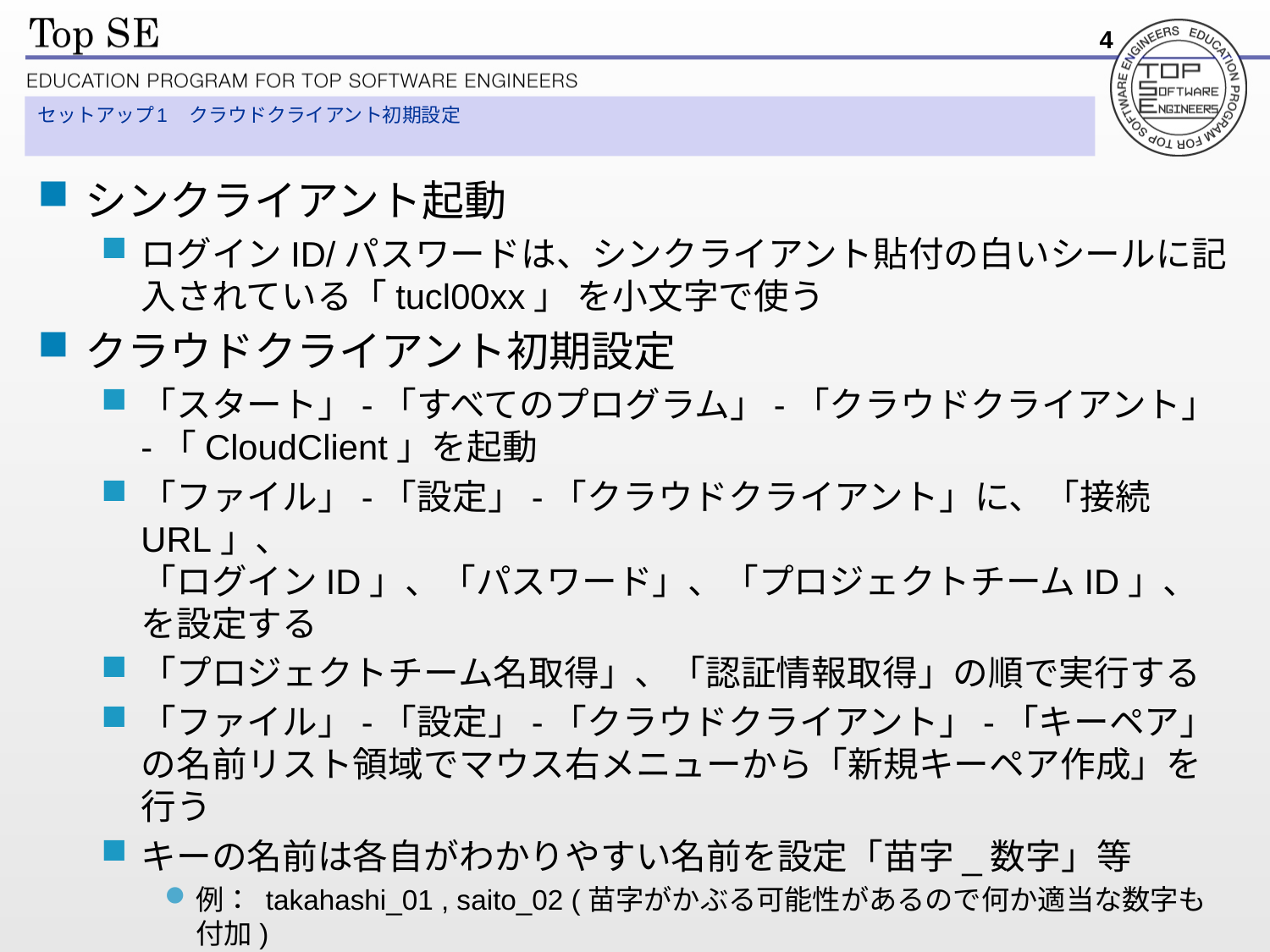

4
# セットアップ1　クラウドクライアント初期設定
シンクライアント起動
ログインID/パスワードは、シンクライアント貼付の白いシールに記入されている「tucl00xx」 を小文字で使う
クラウドクライアント初期設定
「スタート」-「すべてのプログラム」-「クラウドクライアント」-「CloudClient」を起動
「ファイル」-「設定」-「クラウドクライアント」に、「接続URL」、
「ログインID」、「パスワード」、「プロジェクトチームID」、を設定する
「プロジェクトチーム名取得」、「認証情報取得」の順で実行する
「ファイル」-「設定」-「クラウドクライアント」-「キーペア」の名前リスト領域でマウス右メニューから「新規キーペア作成」を行う
キーの名前は各自がわかりやすい名前を設定「苗字_数字」等
例： takahashi_01 , saito_02 (苗字がかぶる可能性があるので何か適当な数字も付加)
　　→ 各自、6VMづつ起動することになるので見つけやすい名前がよい。

※次ページ以降でキャプチャー画面による流れを説明